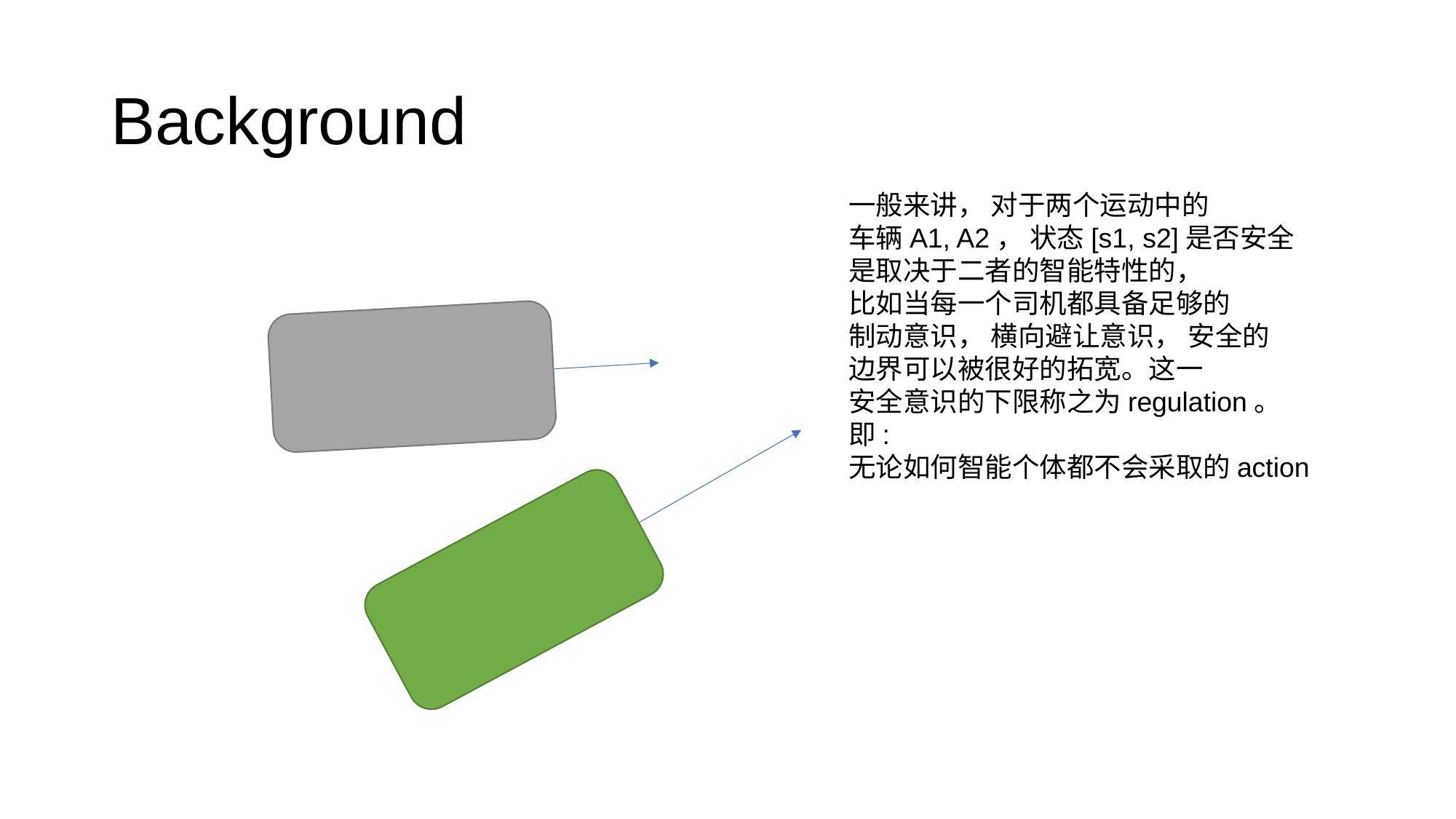

# Background
一般来讲， 对于两个运动中的
车辆A1, A2， 状态[s1, s2]是否安全
是取决于二者的智能特性的，
比如当每一个司机都具备足够的
制动意识， 横向避让意识， 安全的
边界可以被很好的拓宽。这一
安全意识的下限称之为regulation。
即:
无论如何智能个体都不会采取的action